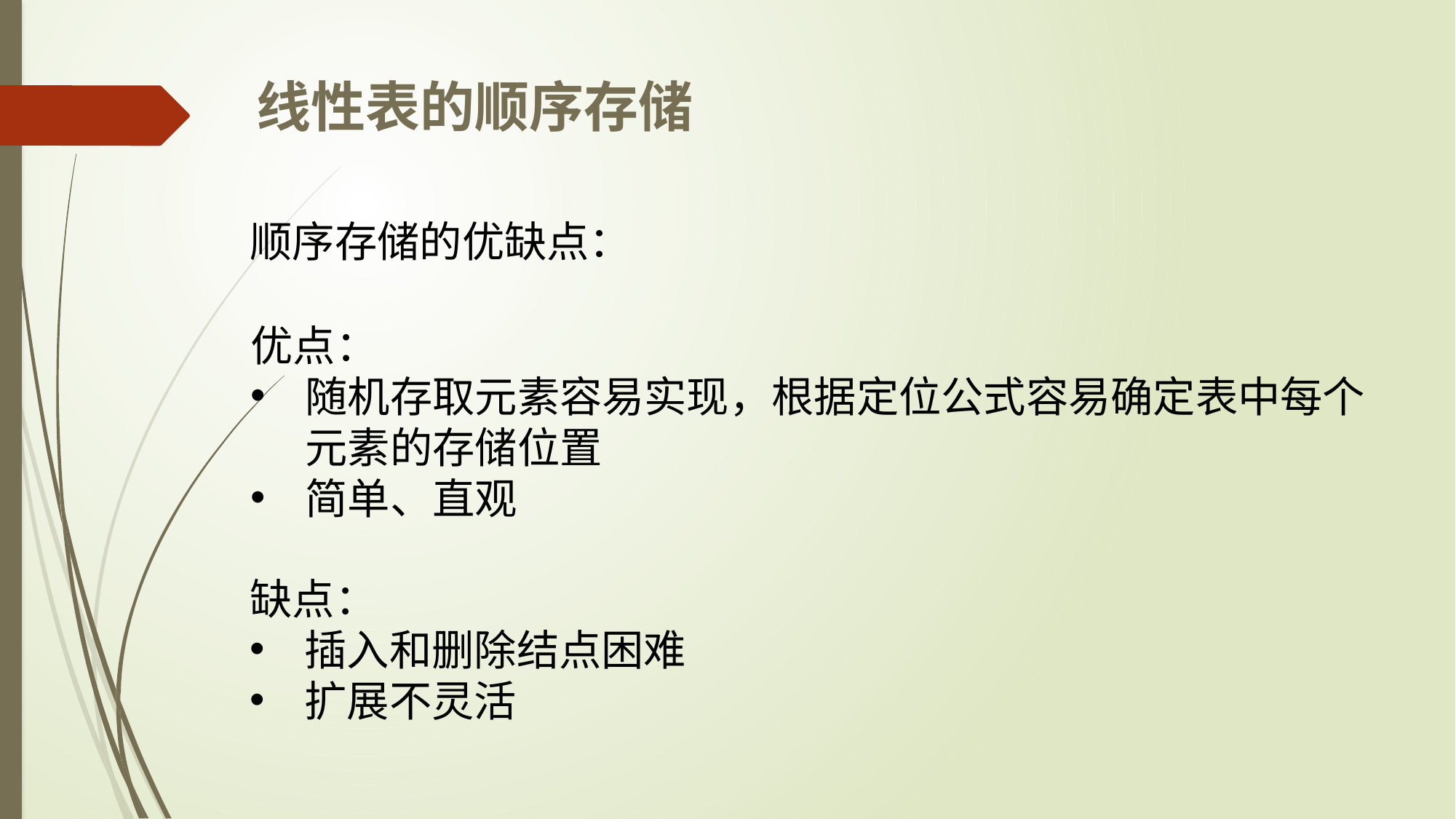

线性表的顺序存储
顺序存储的优缺点：
优点：
随机存取元素容易实现，根据定位公式容易确定表中每个元素的存储位置
简单、直观
缺点：
插入和删除结点困难
扩展不灵活